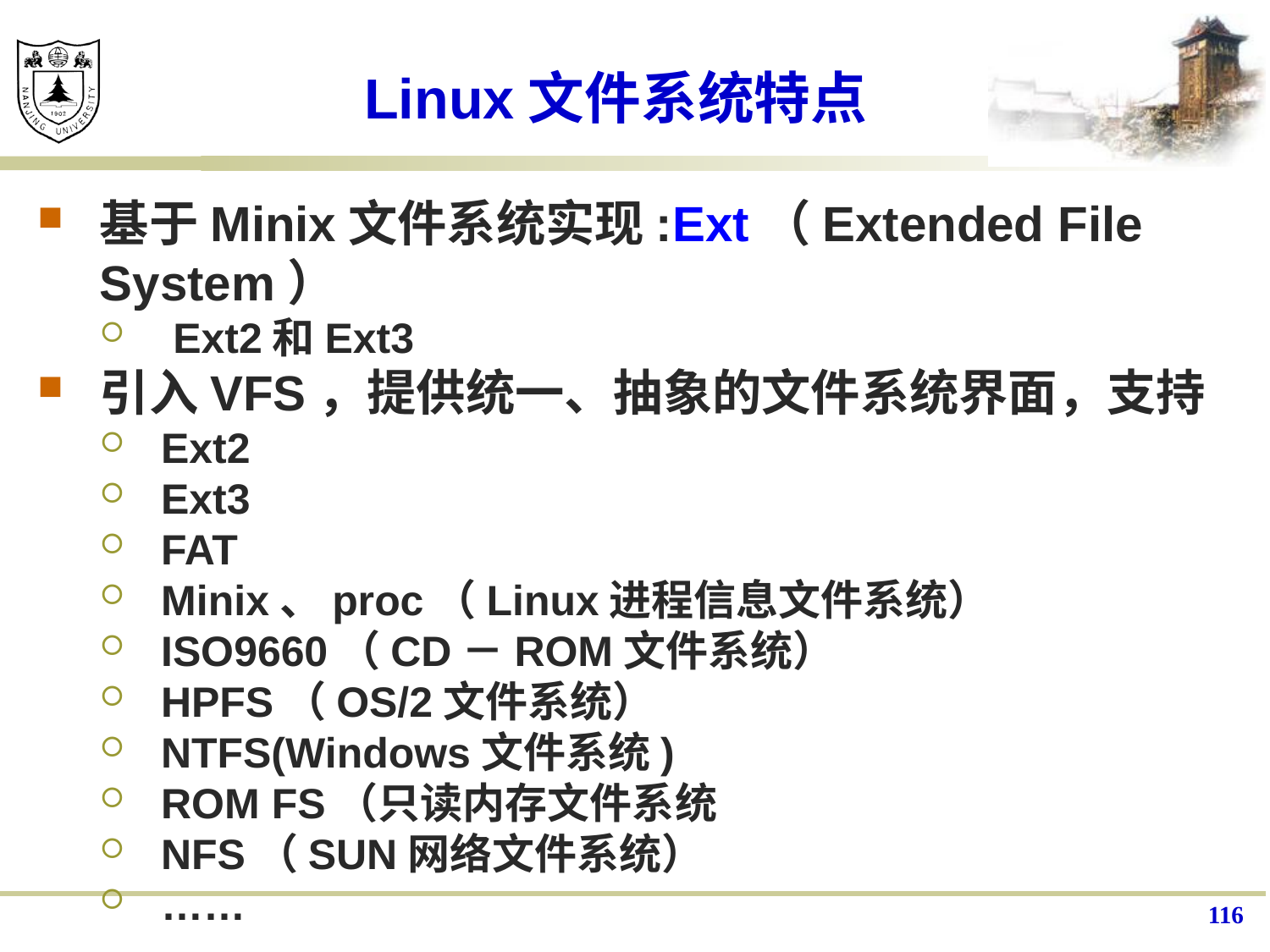

# Linux文件系统特点
基于Minix文件系统实现:Ext（Extended File System）
 Ext2和Ext3
引入VFS，提供统一、抽象的文件系统界面，支持
Ext2
Ext3
FAT
Minix、proc（Linux进程信息文件系统）
ISO9660（CD－ROM文件系统）
HPFS（OS/2文件系统）
NTFS(Windows文件系统)
ROM FS（只读内存文件系统
NFS（SUN网络文件系统）
……
116